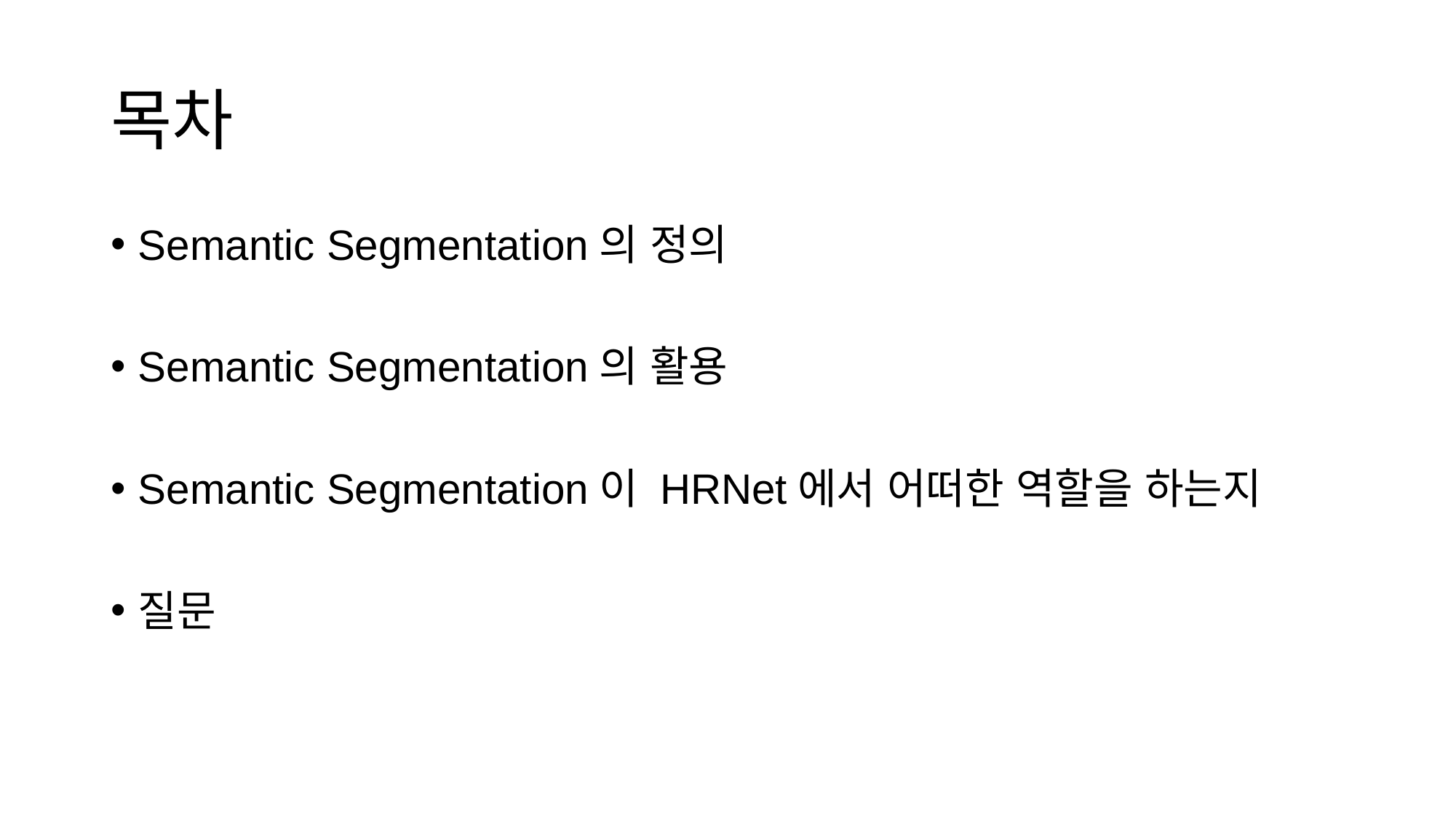

# 목차
Semantic Segmentation의 정의

Semantic Segmentation의 활용

Semantic Segmentation이 HRNet에서 어떠한 역할을 하는지

질문